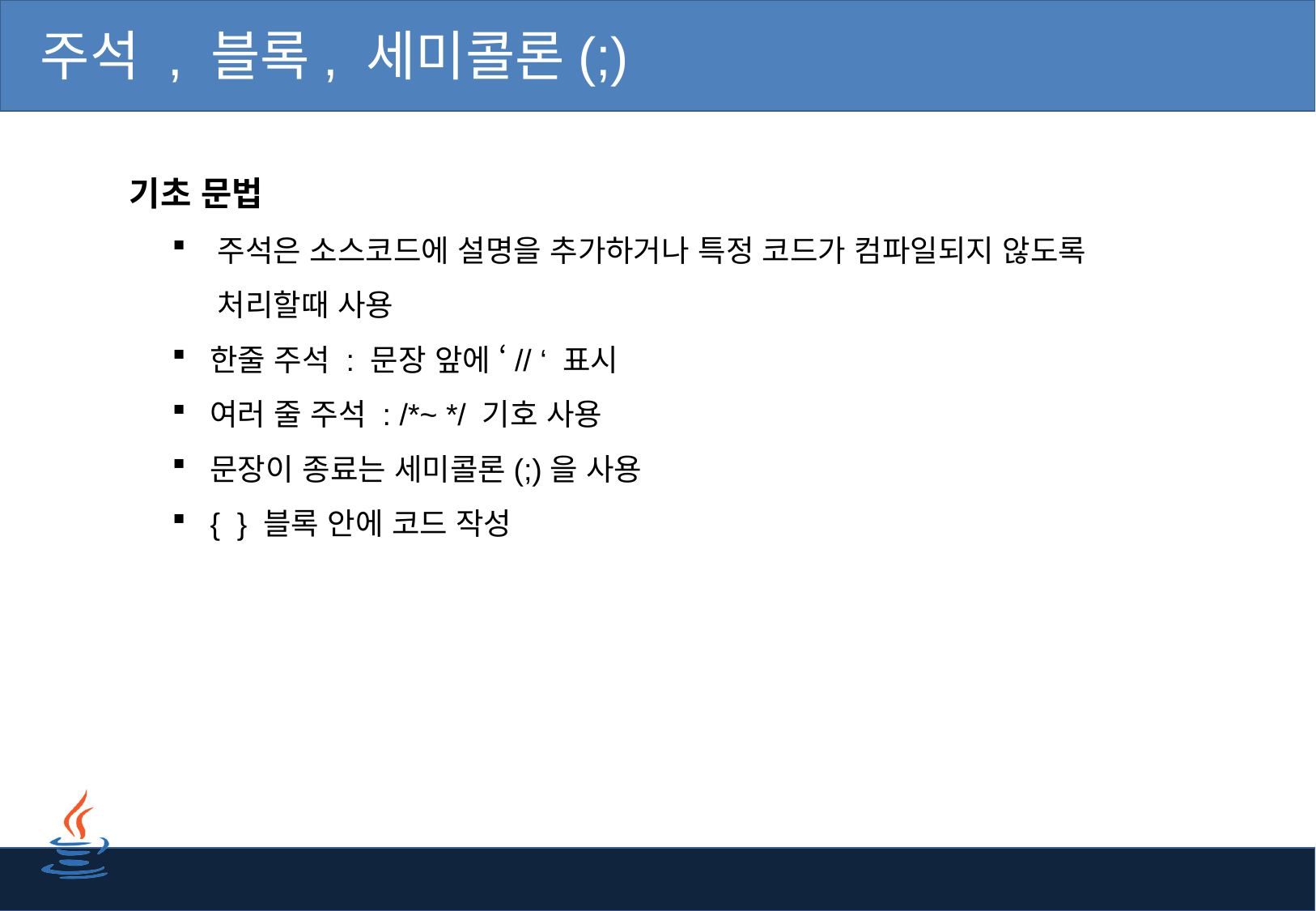

# 주석 , 블록, 세미콜론(;)
 기초 문법
주석은 소스코드에 설명을 추가하거나 특정 코드가 컴파일되지 않도록  처리할때 사용
한줄 주석 : 문장 앞에 ‘// ‘ 표시
여러 줄 주석 : /*~ */ 기호 사용
문장이 종료는 세미콜론(;)을 사용
{  } 블록 안에 코드 작성